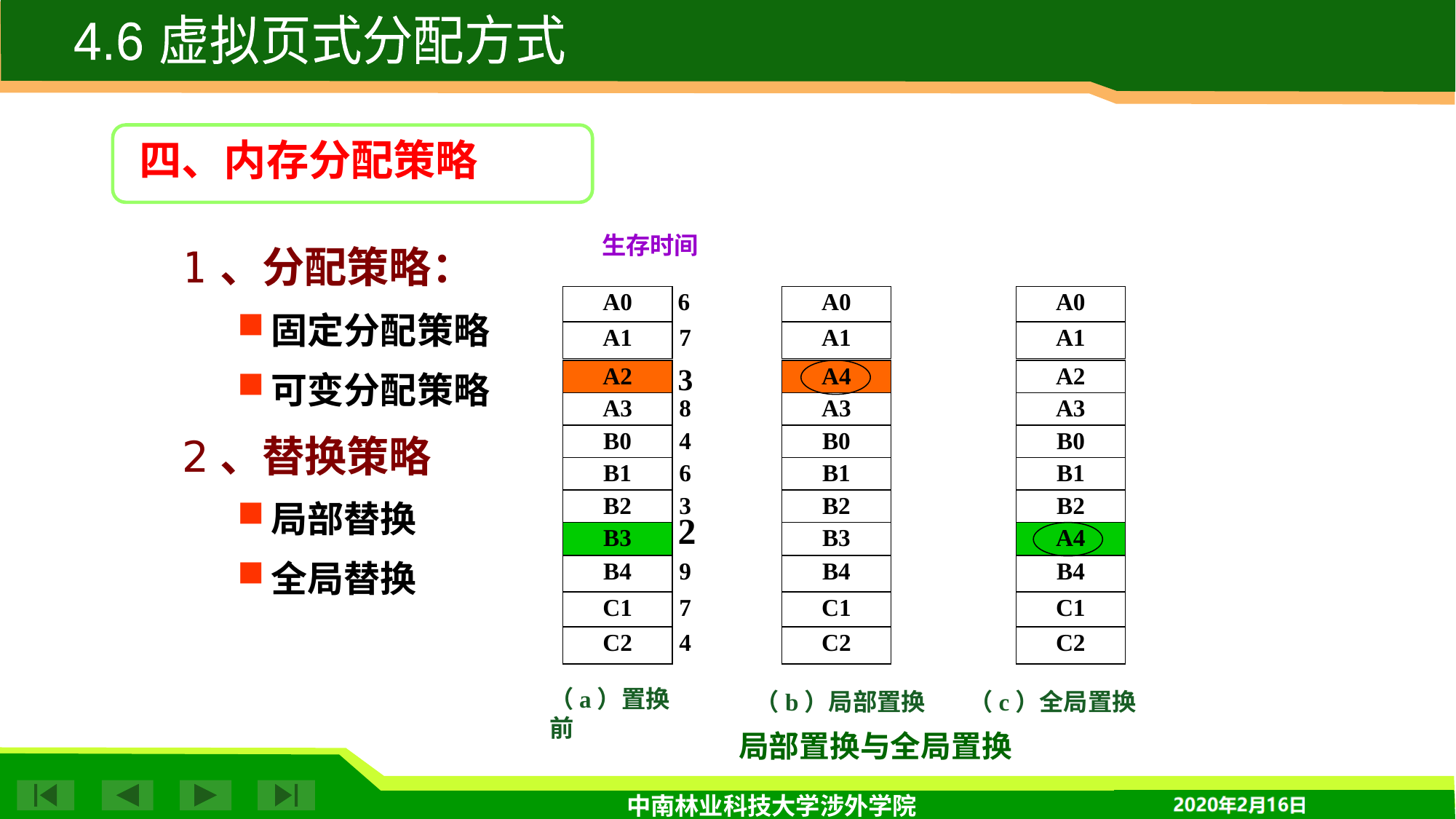

4.6 虚拟页式分配方式

四、内存分配策略
1、分配策略：
固定分配策略
可变分配策略
2、替换策略
局部替换
全局替换
生存时间
A0
6
A0
A0
A1
7
A1
A1
A2
3
A4

A2
A3
8
A3
A3
B0
4
B0
B0
B1
6
B1
B1
B2
3
B2
B2
2
B3
B3
A4

B4
9
B4
B4
C1
7
C1
C1
C2
4
C2
C2
（a）置换前
（b）局部置换
（c）全局置换
局部置换与全局置换